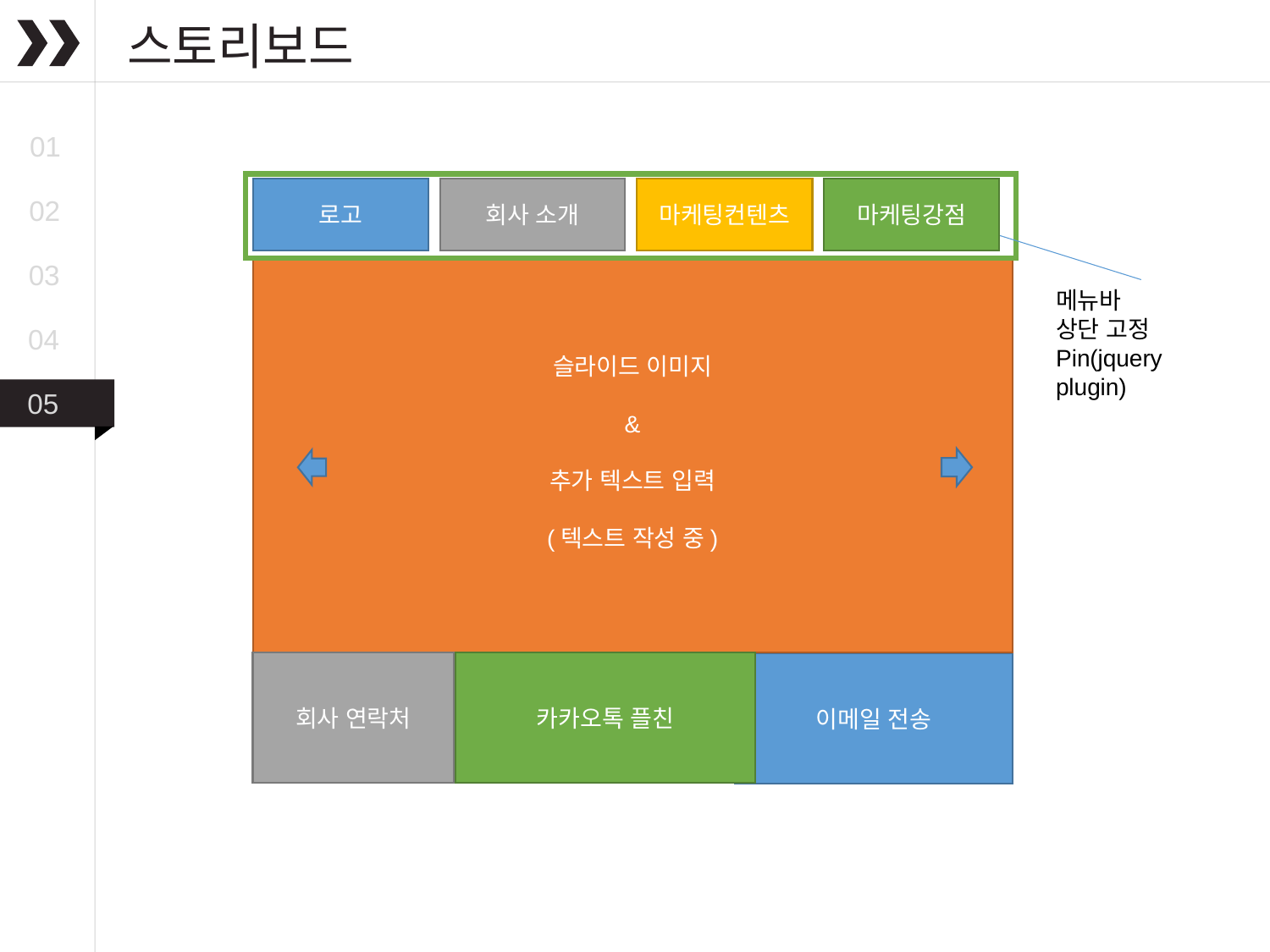

스토리보드

01

마케팅강점
회사 소개
로고
마케팅컨텐츠
02
슬라이드 이미지

&

추가 텍스트 입력

(텍스트 작성 중)
03
메뉴바
상단 고정
Pin(jquery plugin)
04

05

회사 연락처
카카오톡 플친
이메일 전송